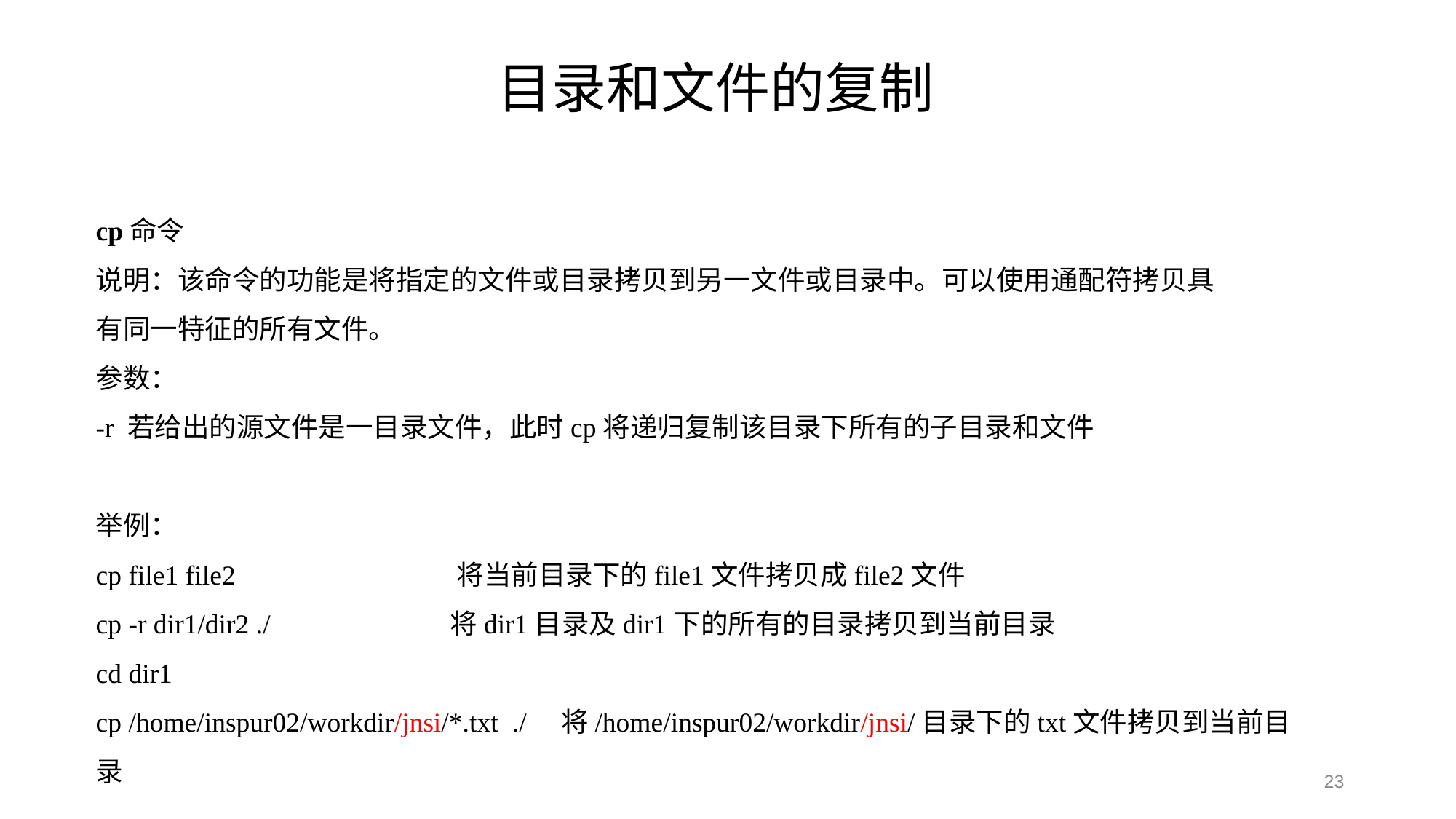

目录和文件的复制
cp命令
说明：该命令的功能是将指定的文件或目录拷贝到另一文件或目录中。可以使用通配符拷贝具
有同一特征的所有文件。
参数：
-r 若给出的源文件是一目录文件，此时cp将递归复制该目录下所有的子目录和文件

举例：
cp file1 file2                               将当前目录下的file1文件拷贝成file2文件
cp -r dir1/dir2 ./                         将dir1目录及dir1下的所有的目录拷贝到当前目录
cd dir1
cp /home/inspur02/workdir/jnsi/*.txt  ./    将/home/inspur02/workdir/jnsi/目录下的txt文件拷贝到当前目录
23